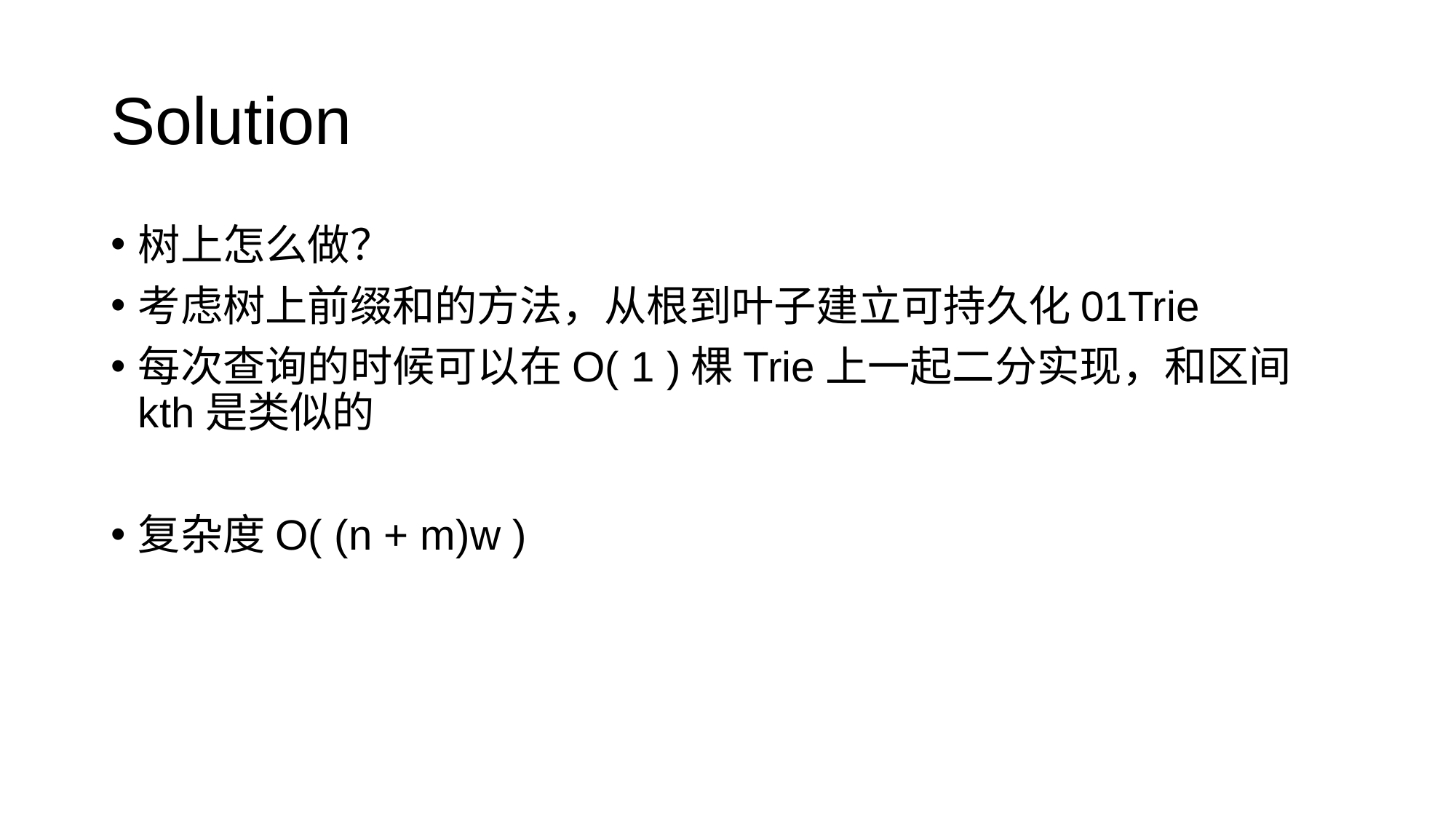

# Solution
树上怎么做？
考虑树上前缀和的方法，从根到叶子建立可持久化01Trie
每次查询的时候可以在O( 1 )棵Trie上一起二分实现，和区间kth是类似的

复杂度O( (n + m)w )